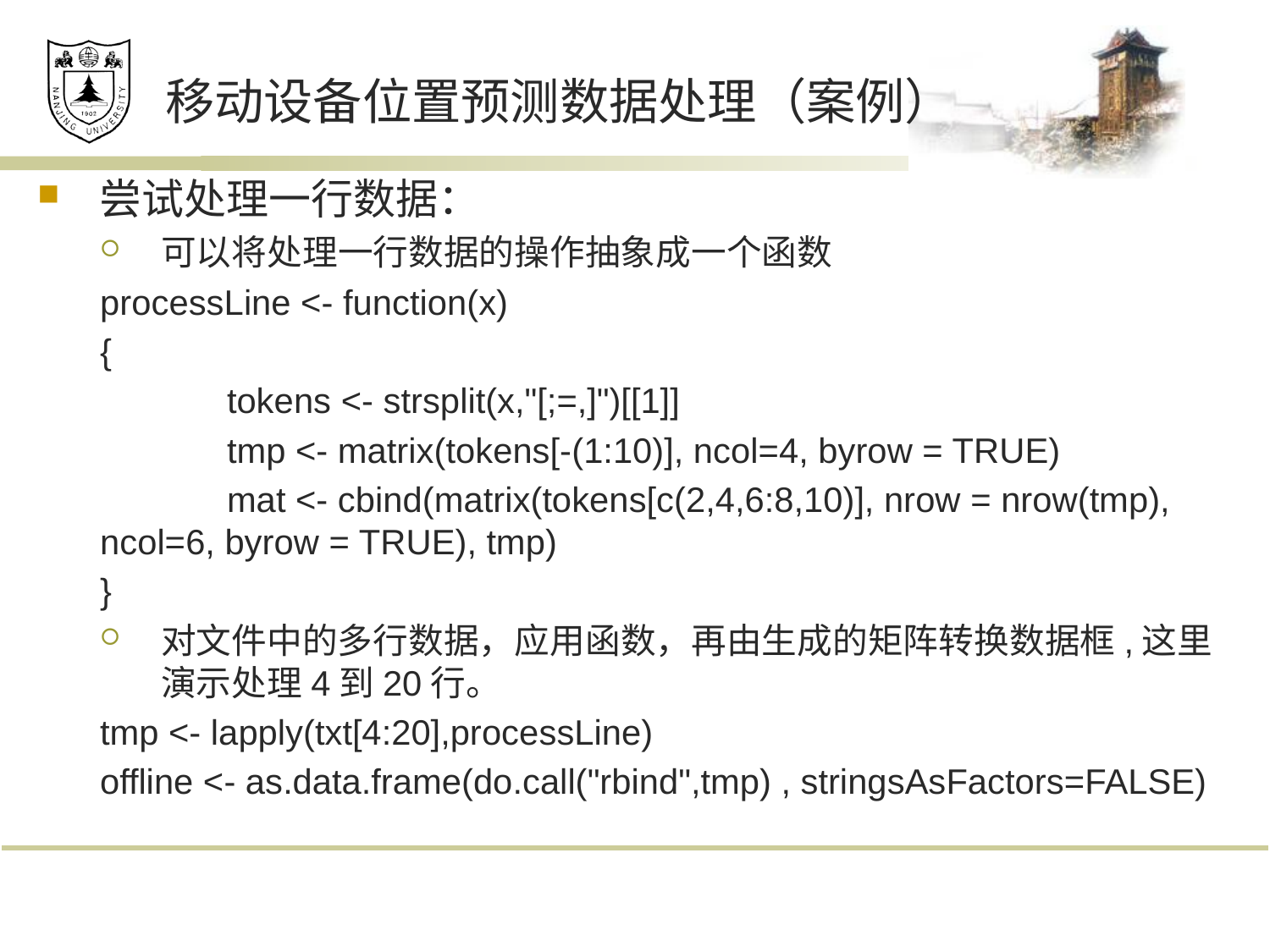

# 移动设备位置预测数据处理（案例）
尝试处理一行数据：
可以将处理一行数据的操作抽象成一个函数
processLine <- function(x)
{
	tokens <- strsplit(x,"[;=,]")[[1]]
	tmp <- matrix(tokens[-(1:10)], ncol=4, byrow = TRUE)
	mat <- cbind(matrix(tokens[c(2,4,6:8,10)], nrow = nrow(tmp), ncol=6, byrow = TRUE), tmp)
}
对文件中的多行数据，应用函数，再由生成的矩阵转换数据框,这里演示处理4到20行。
tmp <- lapply(txt[4:20],processLine)
offline <- as.data.frame(do.call("rbind",tmp) , stringsAsFactors=FALSE)